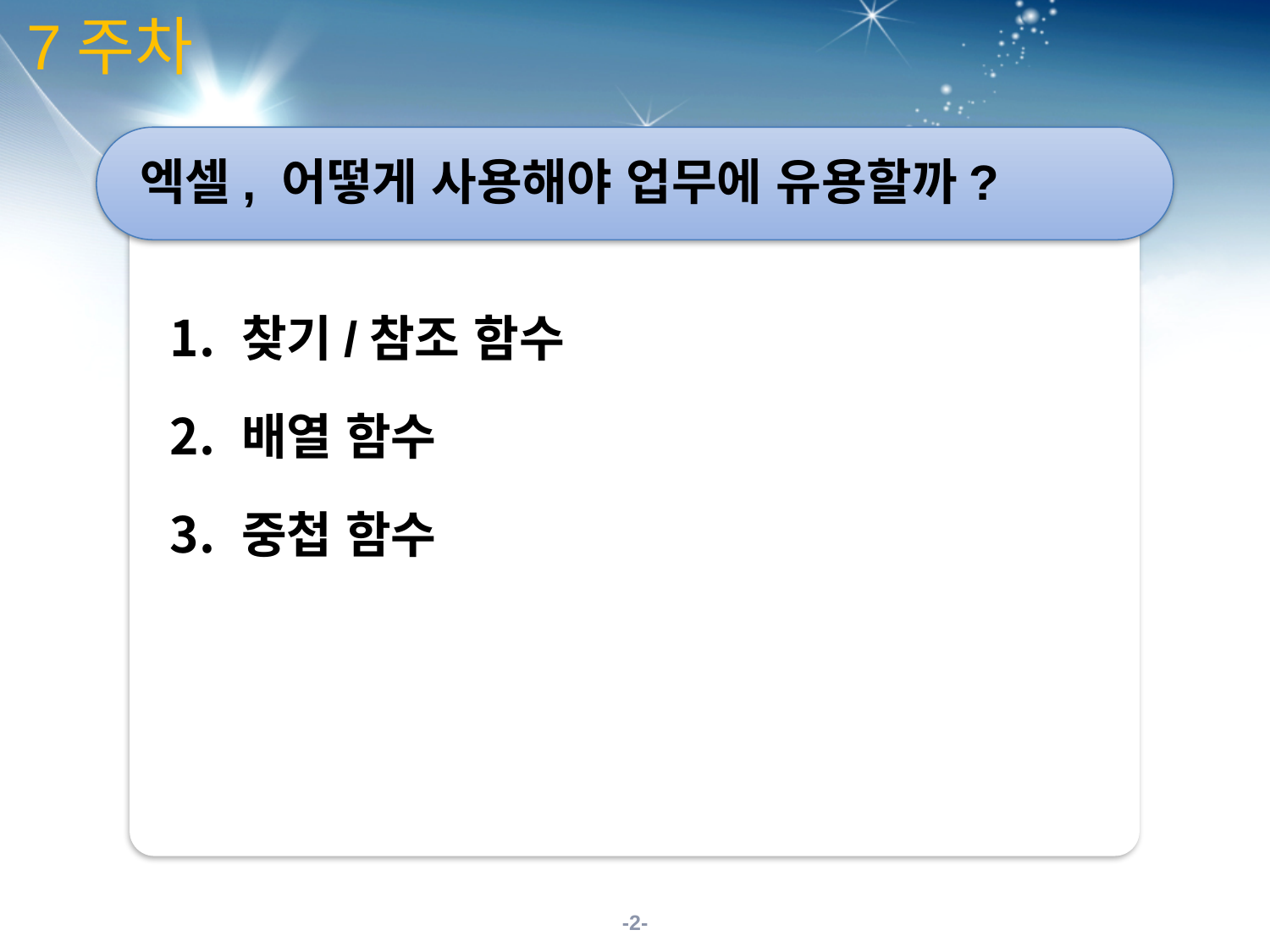

7주차
엑셀, 어떻게 사용해야 업무에 유용할까?
찾기/참조 함수
배열 함수
중첩 함수

-2-